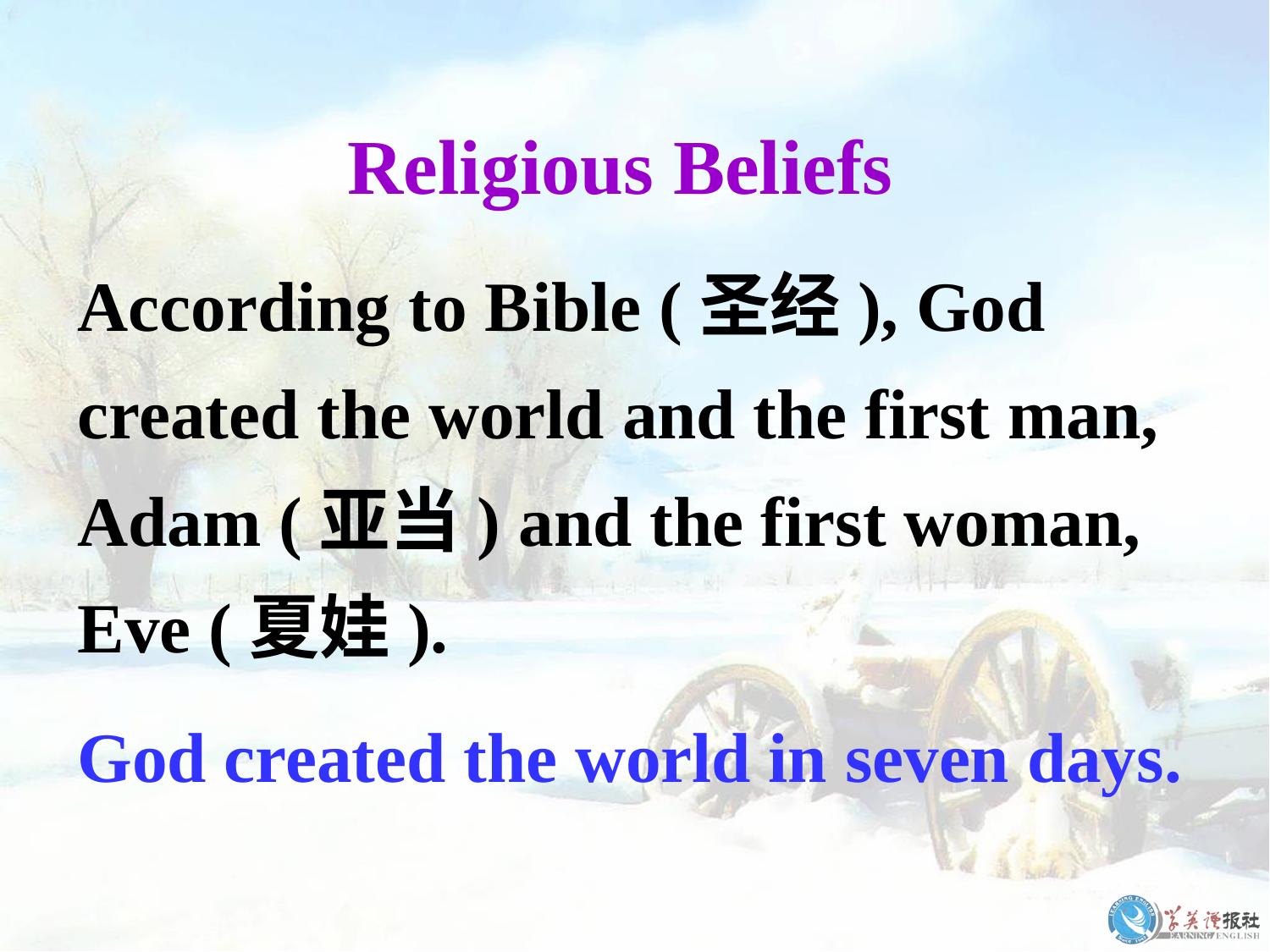

Religious Beliefs
According to Bible (圣经), God
created the world and the first man,
Adam (亚当) and the first woman,
Eve (夏娃).
God created the world in seven days.